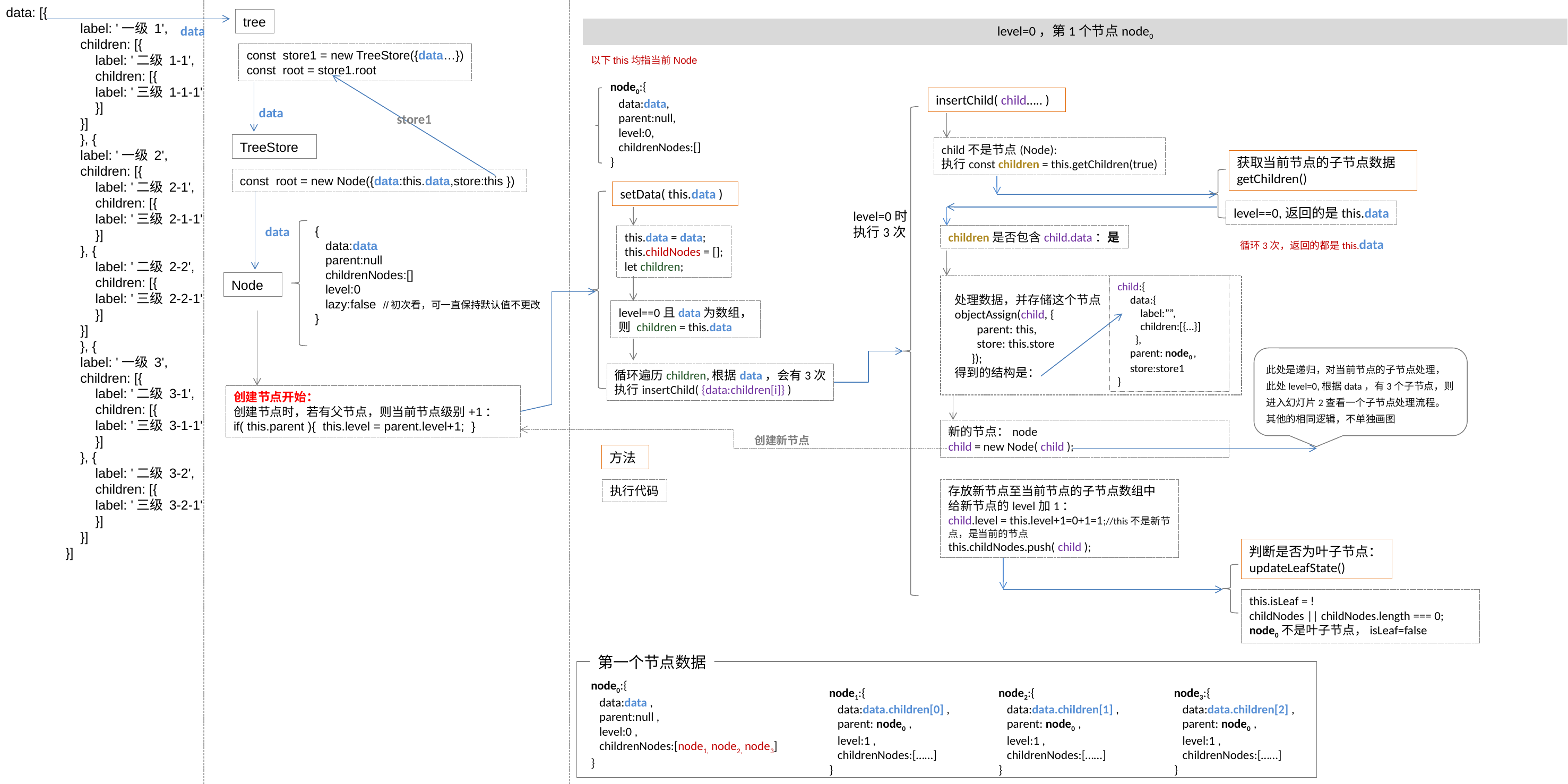

data: [{
                    label: '一级 1',
                    children: [{
                        label: '二级 1-1',
                        children: [{
                        label: '三级 1-1-1'
                        }]
                    }]
                    }, {
                    label: '一级 2',
                    children: [{
                        label: '二级 2-1',
                        children: [{
                        label: '三级 2-1-1'
                        }]
                    }, {
                        label: '二级 2-2',
                        children: [{
                        label: '三级 2-2-1'
                        }]
                    }]
                    }, {
                    label: '一级 3',
                    children: [{
                        label: '二级 3-1',
                        children: [{
                        label: '三级 3-1-1'
                        }]
                    }, {
                        label: '二级 3-2',
                        children: [{
                        label: '三级 3-2-1'
                        }]
                    }]
                }]

tree
data
level=0，第1个节点node0
const  store1 = new TreeStore({data…})
const  root = store1.root
以下this均指当前Node
node0:{
   data:data,
   parent:null,
   level:0,
   childrenNodes:[]
}

insertChild( child….. )
data
store1

TreeStore
child不是节点(Node):
执行const children = this.getChildren(true)
获取当前节点的子节点数据
getChildren()
const  root = new Node({data:this.data,store:this })

setData( this.data )

level==0,返回的是this.data
level=0时
执行3次
data
{
   data:data
   parent:null
   childrenNodes:[]
   level:0
   lazy:false  //初次看，可一直保持默认值不更改
}

children是否包含child.data：是
this.data = data;
this.childNodes = [];
let children;
循环3次，返回的都是this.data
Node

child:{
     data:{
         label:””,
         children:[{…}]
       },
     parent: node0 ,
     store:store1
}
处理数据，并存储这个节点
objectAssign(child, {
        parent: this,
        store: this.store
      });
得到的结构是：

level==0且data为数组，
则 children = this.data
此处是递归，对当前节点的子节点处理，此处level=0,根据data，有3个子节点，则进入幻灯片2查看一个子节点处理流程。其他的相同逻辑，不单独画图
循环遍历children,根据data，会有3次
执行insertChild( {data:children[i]} )
创建节点开始：
创建节点时，若有父节点，则当前节点级别+1：
if( this.parent ){  this.level = parent.level+1;  }
新的节点：node
child = new Node( child );
创建新节点
方法
执行代码
存放新节点至当前节点的子节点数组中
给新节点的level加1：
child.level = this.level+1=0+1=1;//this不是新节点，是当前的节点
this.childNodes.push( child );
判断是否为叶子节点：
updateLeafState()

this.isLeaf = !childNodes || childNodes.length === 0;
node0不是叶子节点，isLeaf=false
第一个节点数据

node0:{
   data:data ,
   parent:null ,
   level:0 ,
   childrenNodes:[node1, node2, node3]
}
node1:{
   data:data.children[0] ,
   parent: node0  ,
   level:1 ,
   childrenNodes:[……]
}
node2:{
   data:data.children[1] ,
   parent: node0  ,
   level:1 ,
   childrenNodes:[……]
}
node3:{
   data:data.children[2] ,
   parent: node0  ,
   level:1 ,
   childrenNodes:[……]
}